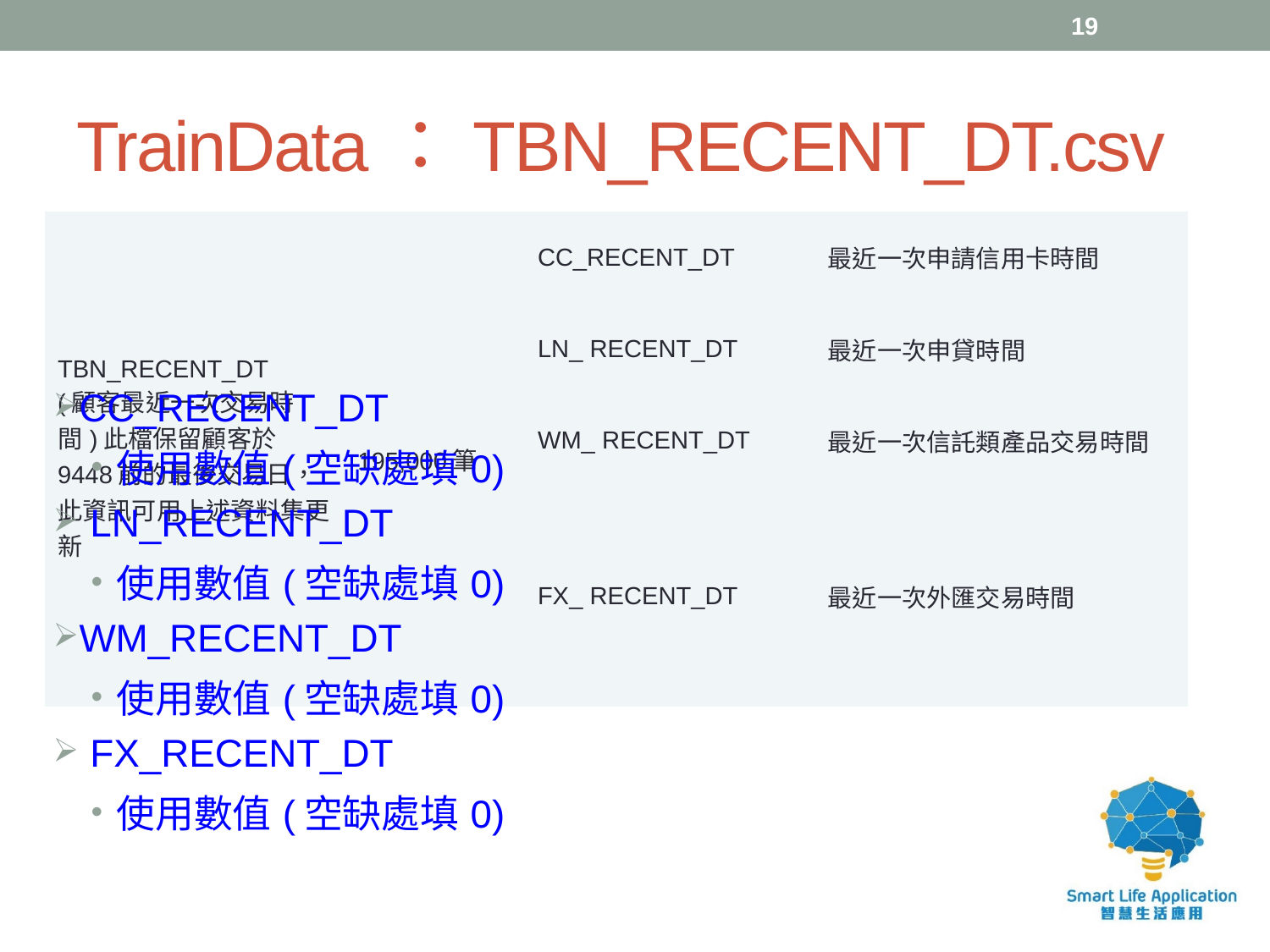

19
# TrainData：TBN_RECENT_DT.csv
| TBN\_RECENT\_DT (顧客最近一次交易時間)此檔保留顧客於9448前的最後交易日，此資訊可用上述資料集更新 | 195,000筆 | CC\_RECENT\_DT | 最近一次申請信用卡時間 |
| --- | --- | --- | --- |
|  |  | LN\_ RECENT\_DT | 最近一次申貸時間 |
|  |  | WM\_ RECENT\_DT | 最近一次信託類產品交易時間 |
|  |  | FX\_ RECENT\_DT | 最近一次外匯交易時間 |
CC_RECENT_DT
使用數值(空缺處填0)
 LN_RECENT_DT
使用數值(空缺處填0)
WM_RECENT_DT
使用數值(空缺處填0)
 FX_RECENT_DT
使用數值(空缺處填0)